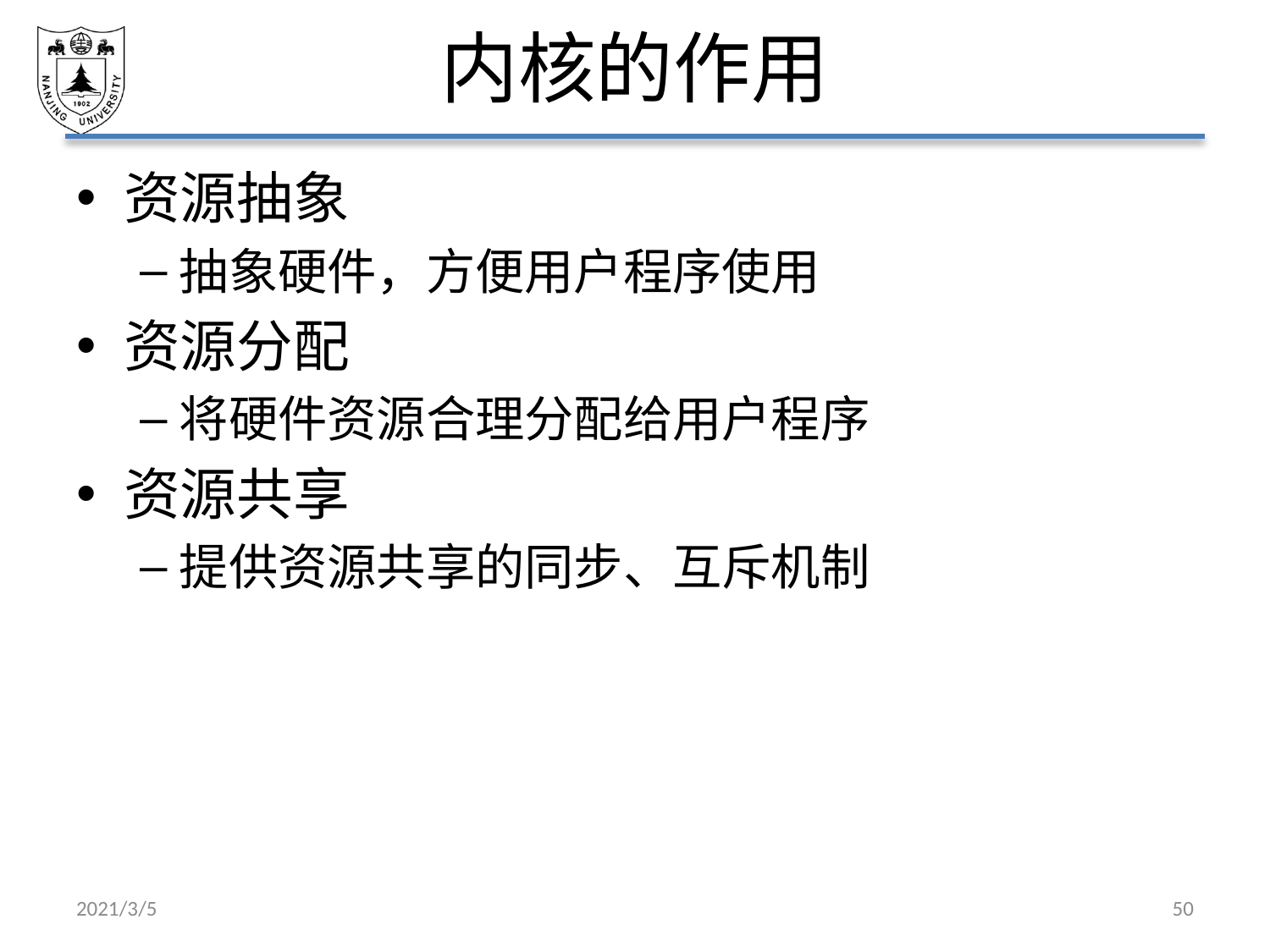

# 内核的作用
资源抽象
抽象硬件，方便用户程序使用
资源分配
将硬件资源合理分配给用户程序
资源共享
提供资源共享的同步、互斥机制
2021/3/5
50